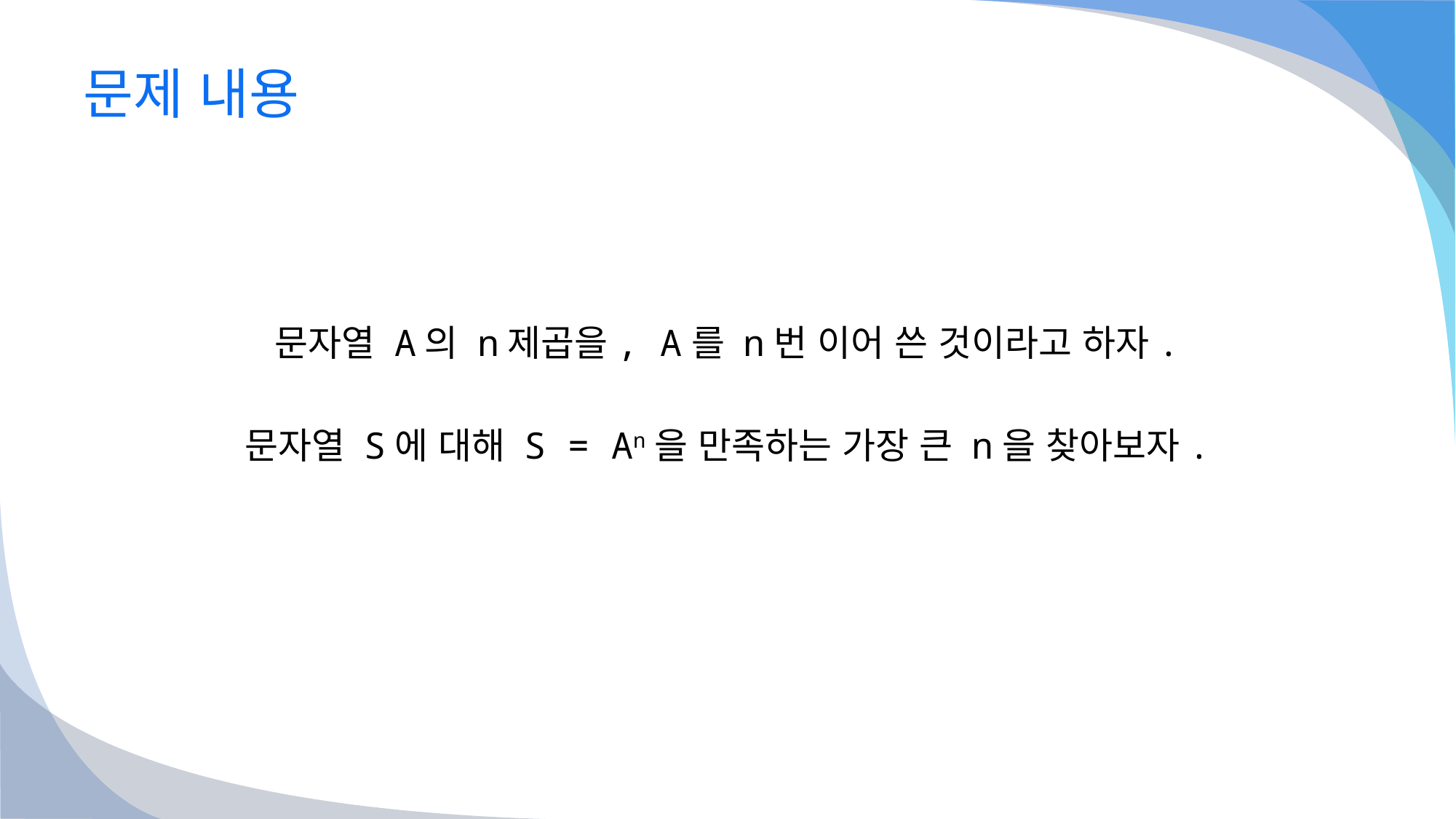

# 문제 내용

문자열 A의 n제곱을, A를 n번 이어 쓴 것이라고 하자.

문자열 S에 대해 S = An을 만족하는 가장 큰 n을 찾아보자.